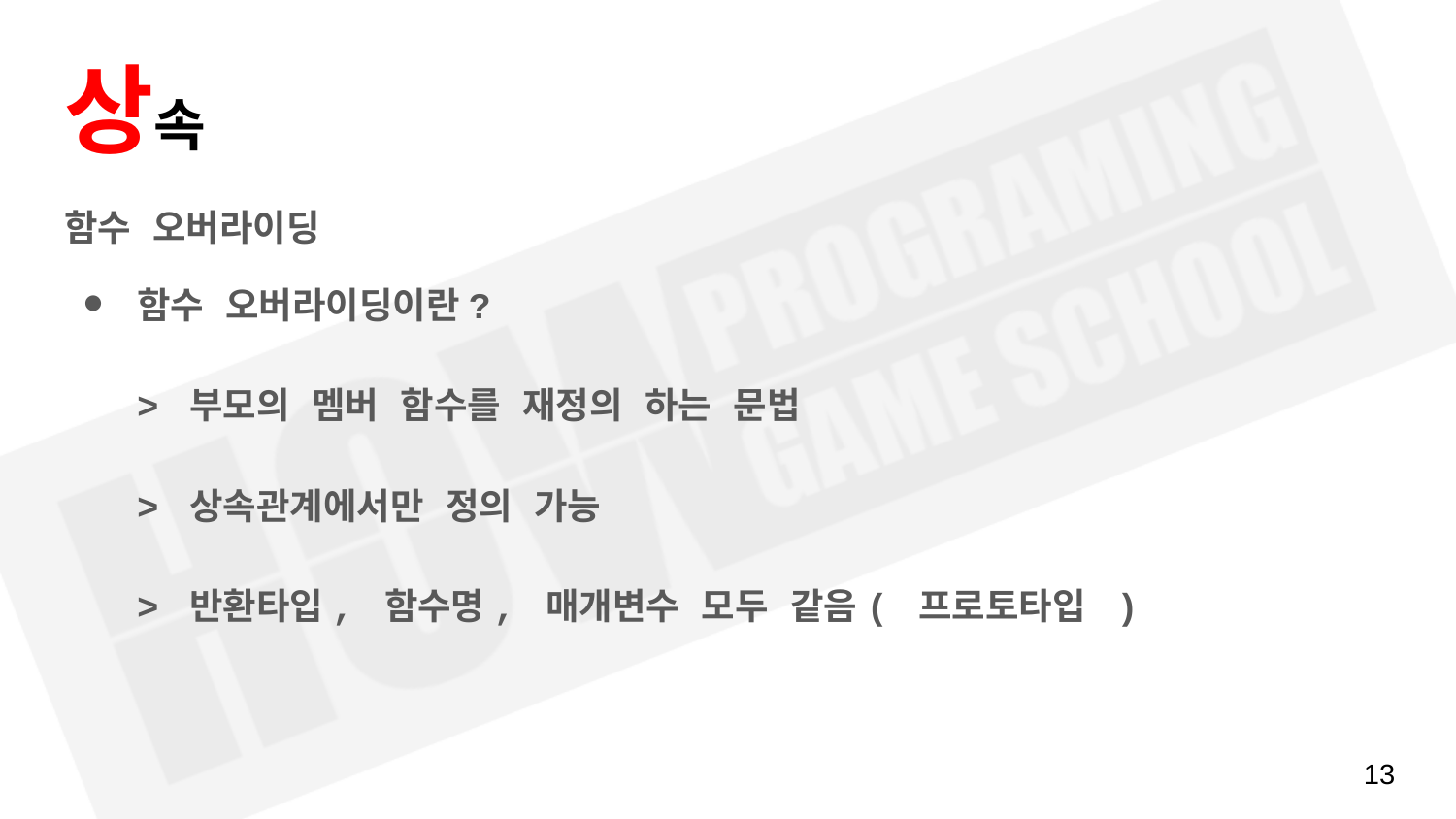

# 상속
함수 오버라이딩
함수 오버라이딩이란?
> 부모의 멤버 함수를 재정의 하는 문법
> 상속관계에서만 정의 가능
> 반환타입, 함수명, 매개변수 모두 같음( 프로토타입 )
13